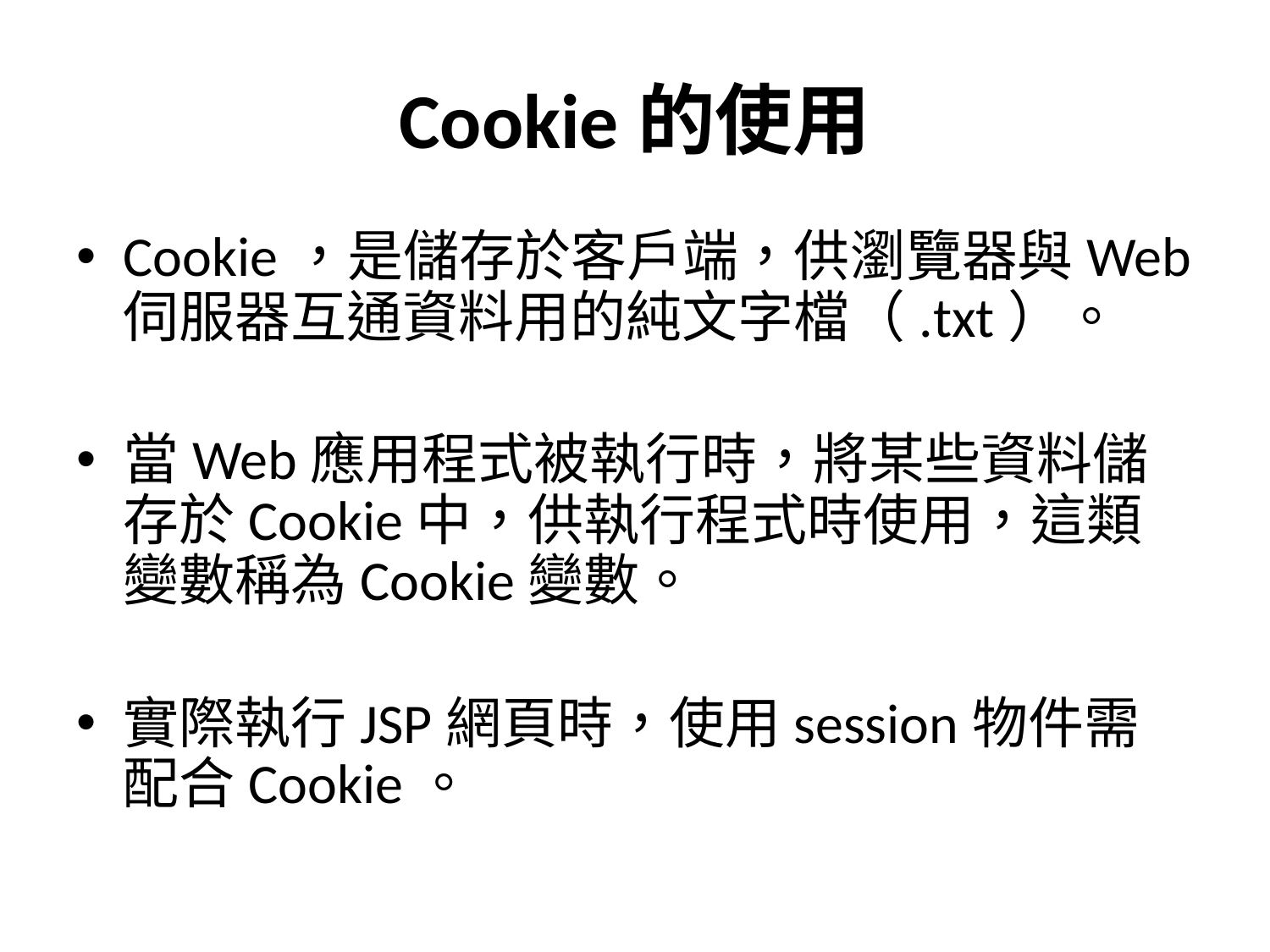

# Cookie的使用
Cookie，是儲存於客戶端，供瀏覽器與Web伺服器互通資料用的純文字檔（.txt）。

當Web應用程式被執行時，將某些資料儲存於Cookie中，供執行程式時使用，這類變數稱為Cookie變數。

實際執行JSP網頁時，使用session物件需配合Cookie。